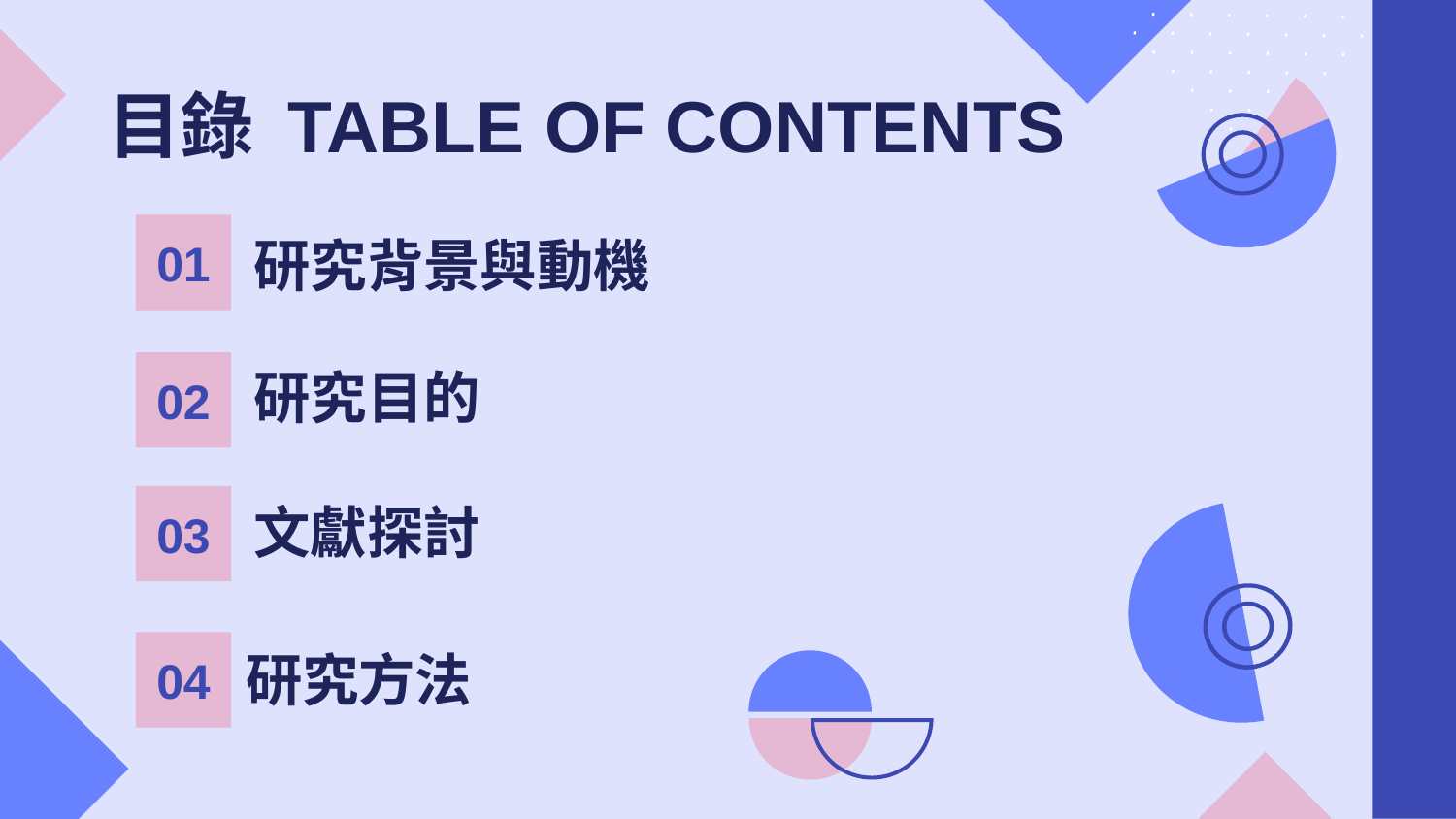

目錄 TABLE OF CONTENTS

# 01
研究背景與動機
研究目的
02
03
文獻探討

04
研究方法